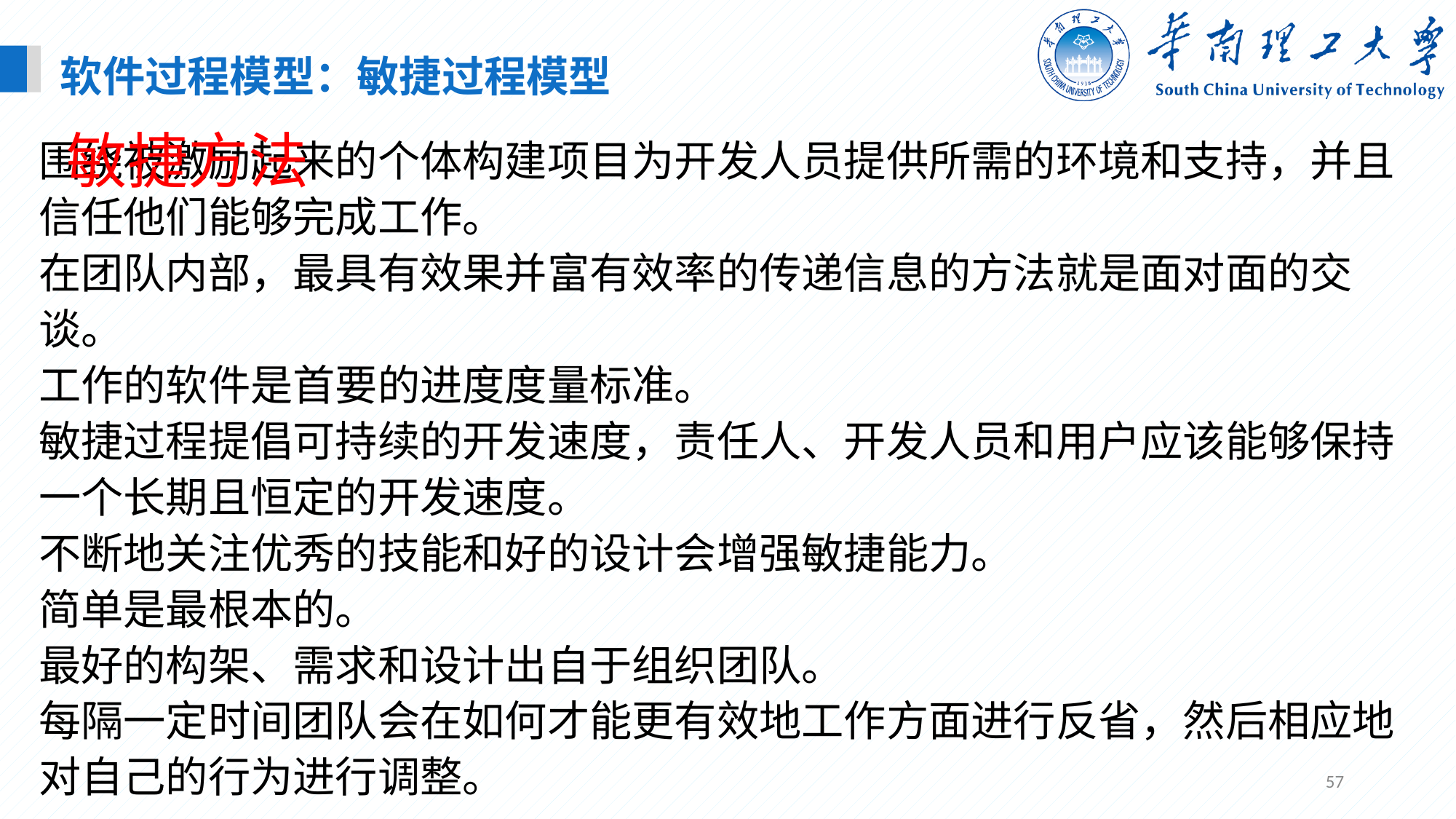

软件过程模型：敏捷过程模型
 敏捷方法
围绕被激励起来的个体构建项目为开发人员提供所需的环境和支持，并且信任他们能够完成工作。
在团队内部，最具有效果并富有效率的传递信息的方法就是面对面的交谈。
工作的软件是首要的进度度量标准。
敏捷过程提倡可持续的开发速度，责任人、开发人员和用户应该能够保持一个长期且恒定的开发速度。
不断地关注优秀的技能和好的设计会增强敏捷能力。
简单是最根本的。
最好的构架、需求和设计出自于组织团队。
每隔一定时间团队会在如何才能更有效地工作方面进行反省，然后相应地对自己的行为进行调整。
57